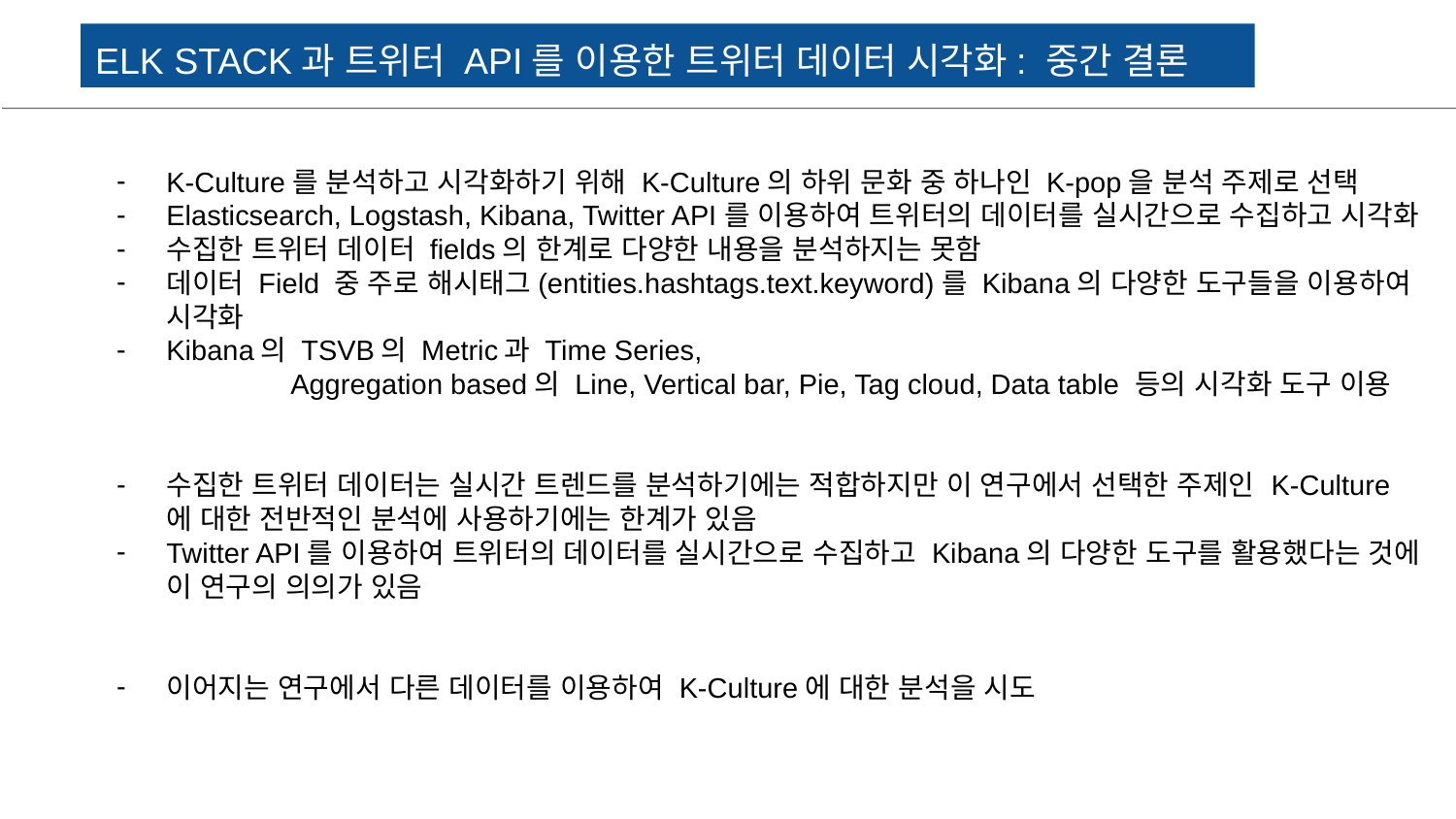

# ELK STACK과 트위터 API를 이용한 트위터 데이터 시각화: 중간 결론

K-Culture를 분석하고 시각화하기 위해 K-Culture의 하위 문화 중 하나인 K-pop을 분석 주제로 선택
Elasticsearch, Logstash, Kibana, Twitter API를 이용하여 트위터의 데이터를 실시간으로 수집하고 시각화
수집한 트위터 데이터 fields의 한계로 다양한 내용을 분석하지는 못함
데이터 Field 중 주로 해시태그(entities.hashtags.text.keyword)를 Kibana의 다양한 도구들을 이용하여 시각화
Kibana의 TSVB의 Metric과 Time Series,
                Aggregation based의 Line, Vertical bar, Pie, Tag cloud, Data table 등의 시각화 도구 이용

수집한 트위터 데이터는 실시간 트렌드를 분석하기에는 적합하지만 이 연구에서 선택한 주제인 K-Culture에 대한 전반적인 분석에 사용하기에는 한계가 있음
Twitter API를 이용하여 트위터의 데이터를 실시간으로 수집하고 Kibana의 다양한 도구를 활용했다는 것에 이 연구의 의의가 있음

이어지는 연구에서 다른 데이터를 이용하여 K-Culture에 대한 분석을 시도